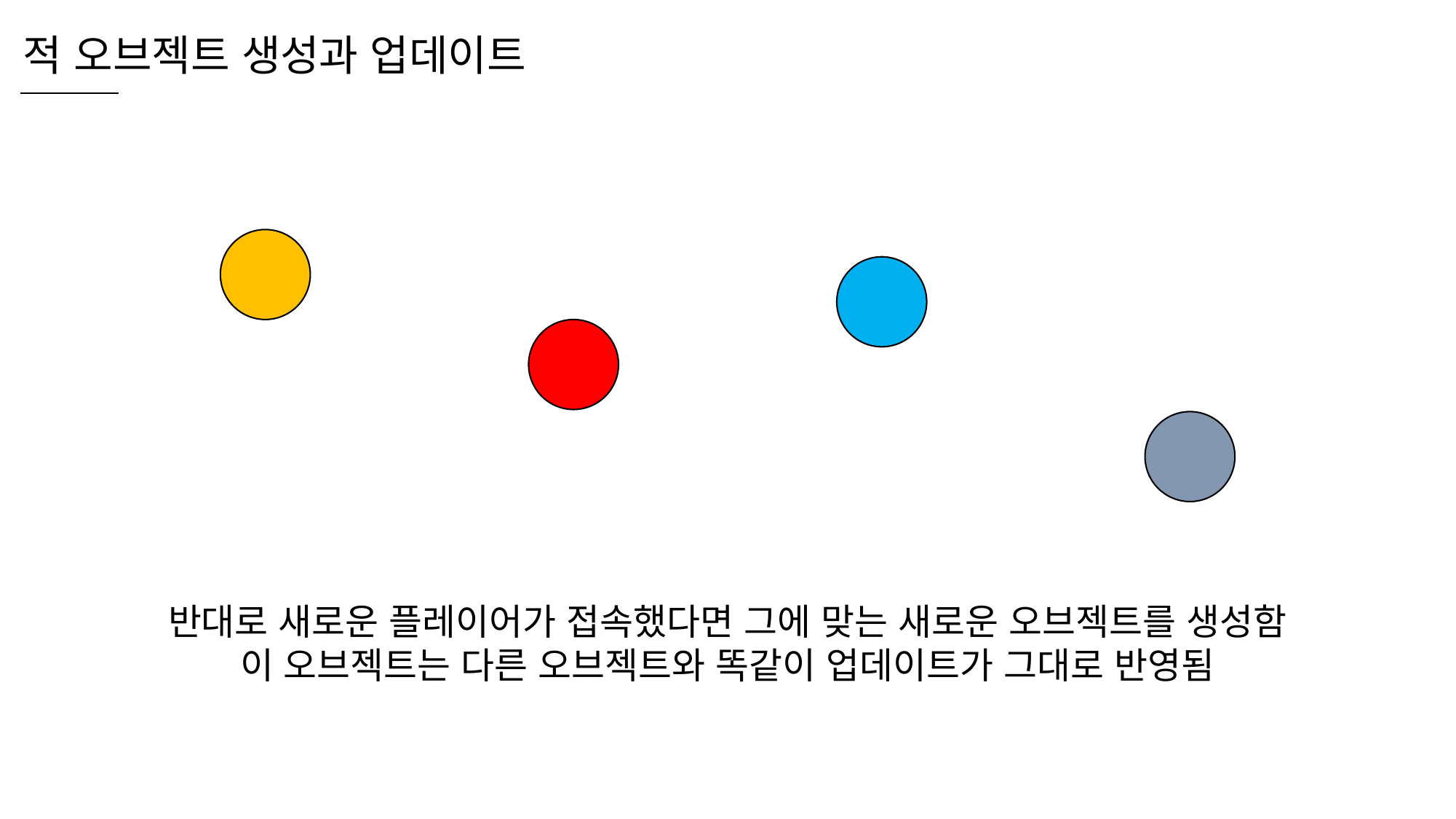

적 오브젝트 생성과 업데이트

반대로 새로운 플레이어가 접속했다면 그에 맞는 새로운 오브젝트를 생성함
이 오브젝트는 다른 오브젝트와 똑같이 업데이트가 그대로 반영됨